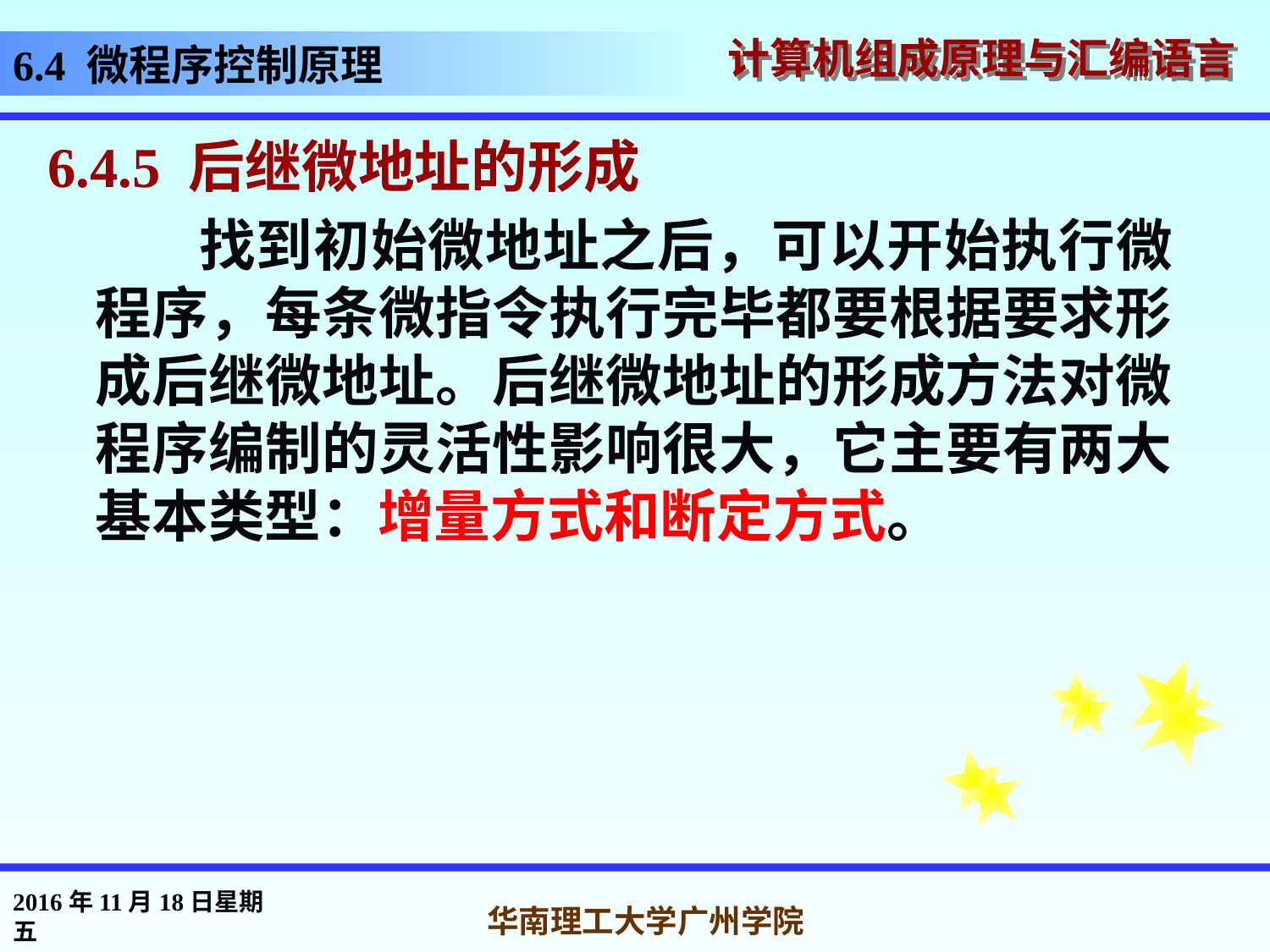

# 6.4 微程序控制原理
6.4.5 后继微地址的形成
          找到初始微地址之后，可以开始执行微程序，每条微指令执行完毕都要根据要求形成后继微地址。后继微地址的形成方法对微程序编制的灵活性影响很大，它主要有两大基本类型：增量方式和断定方式。
2016年11月18日星期五
华南理工大学广州学院